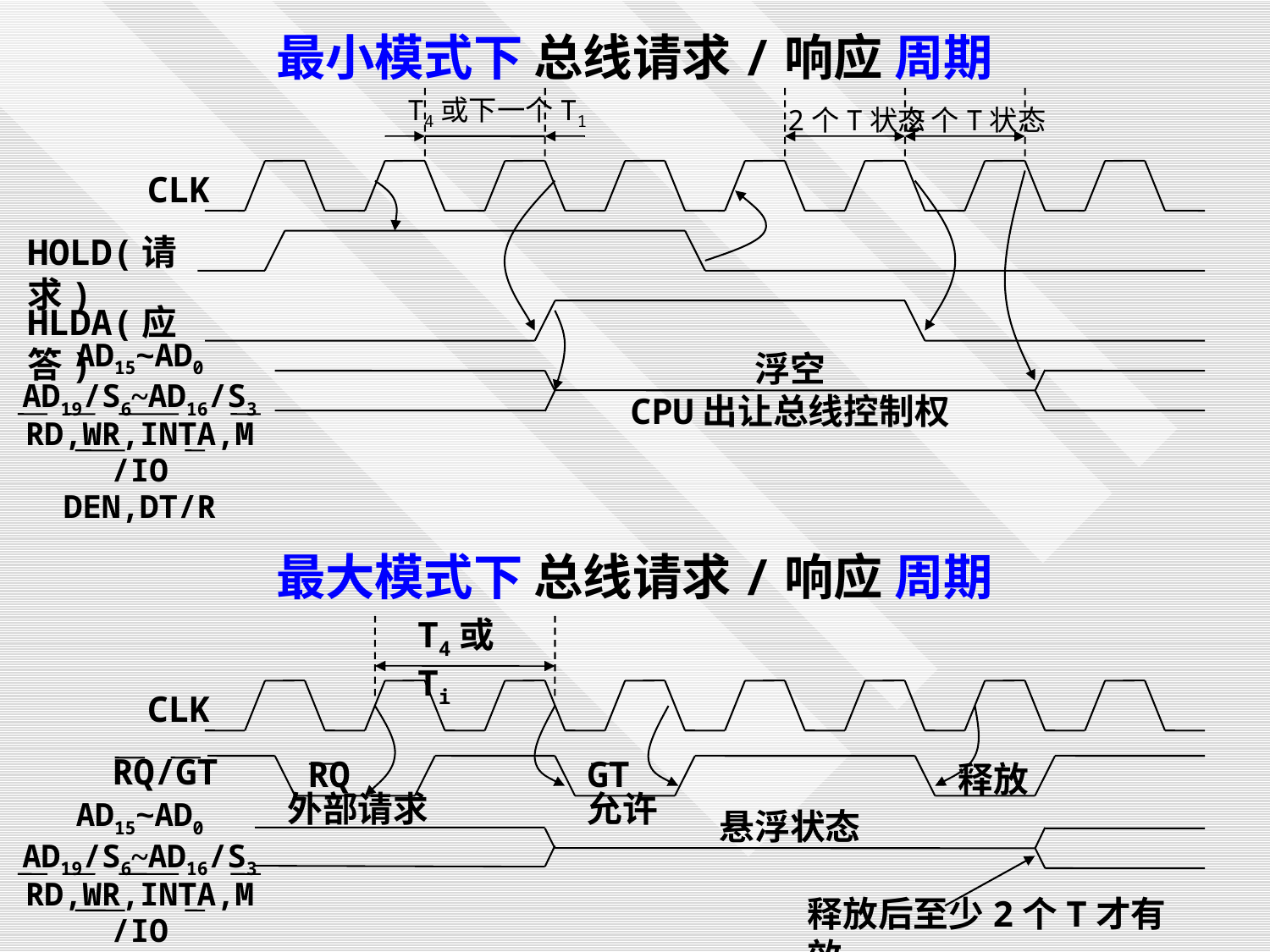

最小模式下 总线请求/响应 周期
T4或下一个T1

2个T状态
2个T状态

CLK

HOLD(请求)

HLDA(应答)

浮空
CPU出让总线控制权

AD15~AD0
AD19/S6~AD16/S3
RD,WR,INTA,M/IO
DEN,DT/R

最大模式下 总线请求/响应 周期
T4或Ti

CLK

RQ/GT
RQ
GT
释放

外部请求
允许
AD15~AD0
AD19/S6~AD16/S3
RD,WR,INTA,M/IO
DEN,DT/R

悬浮状态

释放后至少2个T才有效